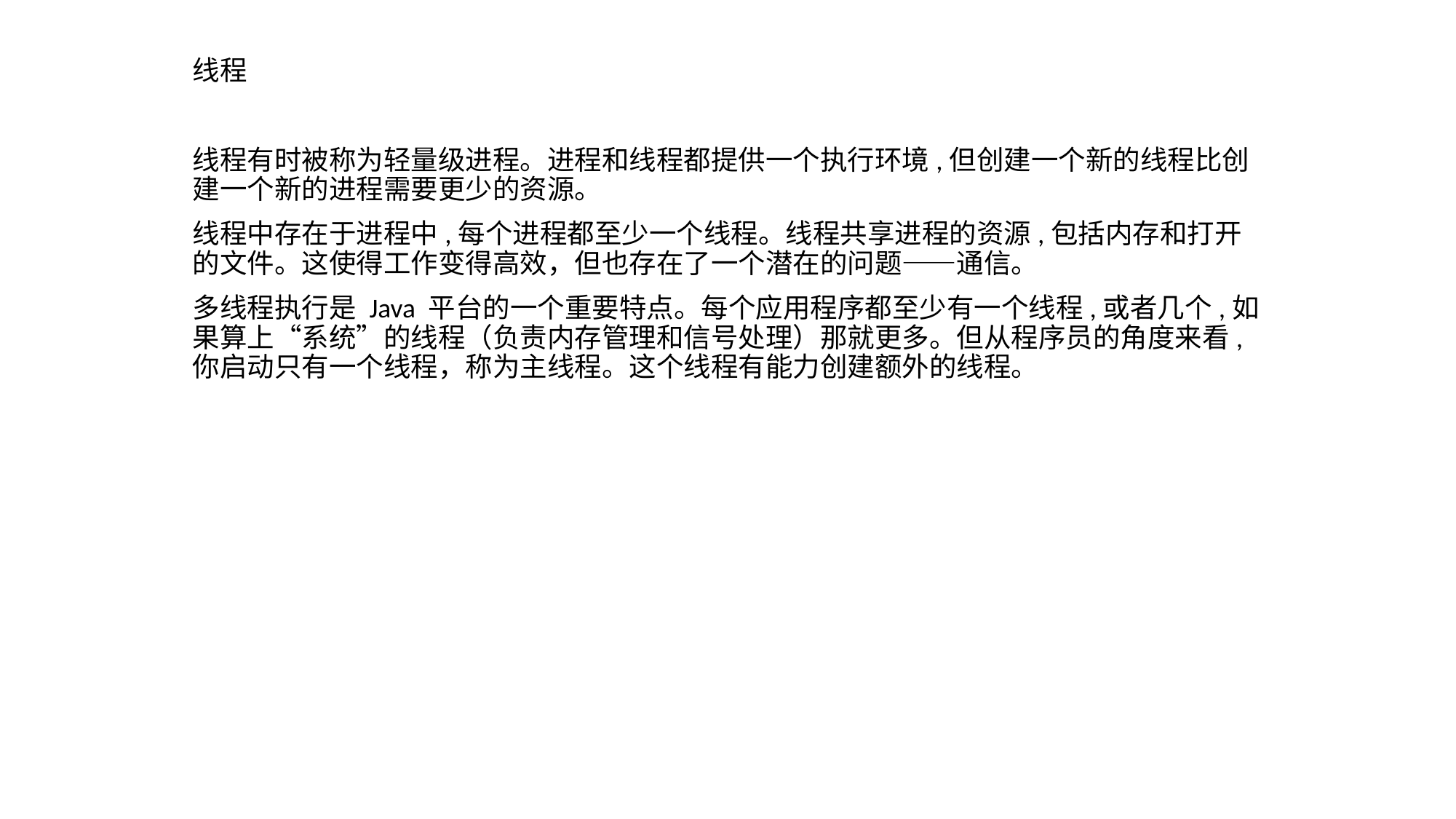

线程

线程有时被称为轻量级进程。进程和线程都提供一个执行环境,但创建一个新的线程比创建一个新的进程需要更少的资源。
线程中存在于进程中,每个进程都至少一个线程。线程共享进程的资源,包括内存和打开的文件。这使得工作变得高效，但也存在了一个潜在的问题——通信。
多线程执行是 Java 平台的一个重要特点。每个应用程序都至少有一个线程,或者几个,如果算上“系统”的线程（负责内存管理和信号处理）那就更多。但从程序员的角度来看,你启动只有一个线程，称为主线程。这个线程有能力创建额外的线程。